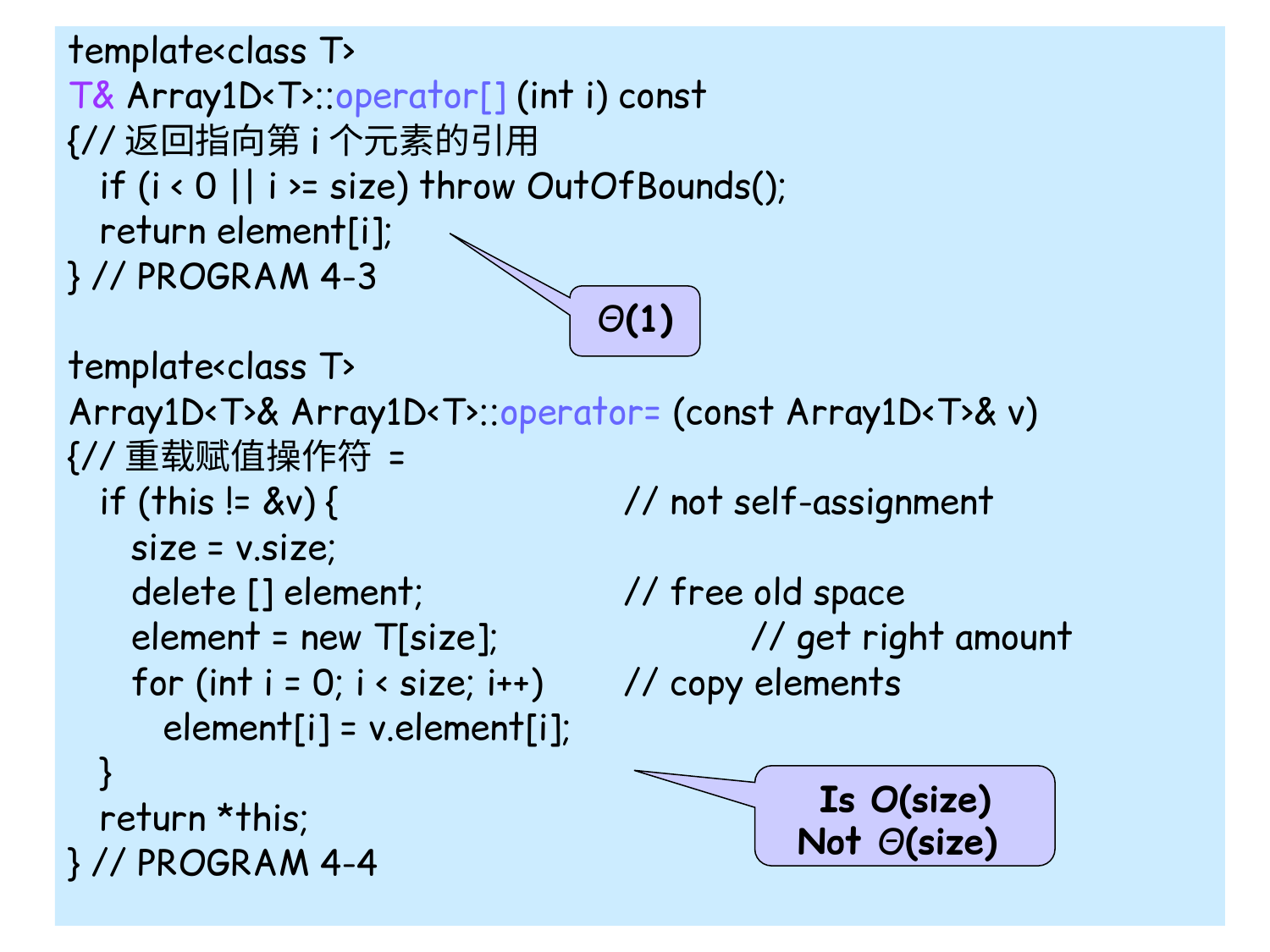

template<class T>
T& Array1D<T>::operator[] (int i) const
{//返回指向第i个元素的引用
   if (i < 0 || i >= size) throw OutOfBounds();
   return element[i];
} // PROGRAM 4-3

template<class T>
Array1D<T>& Array1D<T>::operator= (const Array1D<T>& v)
{//重载赋值操作符 =
   if (this != &v) {			// not self-assignment
      size = v.size;
      delete [] element; 		// free old space
      element = new T[size]; 		// get right amount
      for (int i = 0; i < size; i++) 	// copy elements
         element[i] = v.element[i];
   }
   return *this;
} // PROGRAM 4-4
# 4.1.4 The Class Array 1D
Θ(1)
Is O(size)
Not Θ(size)

15